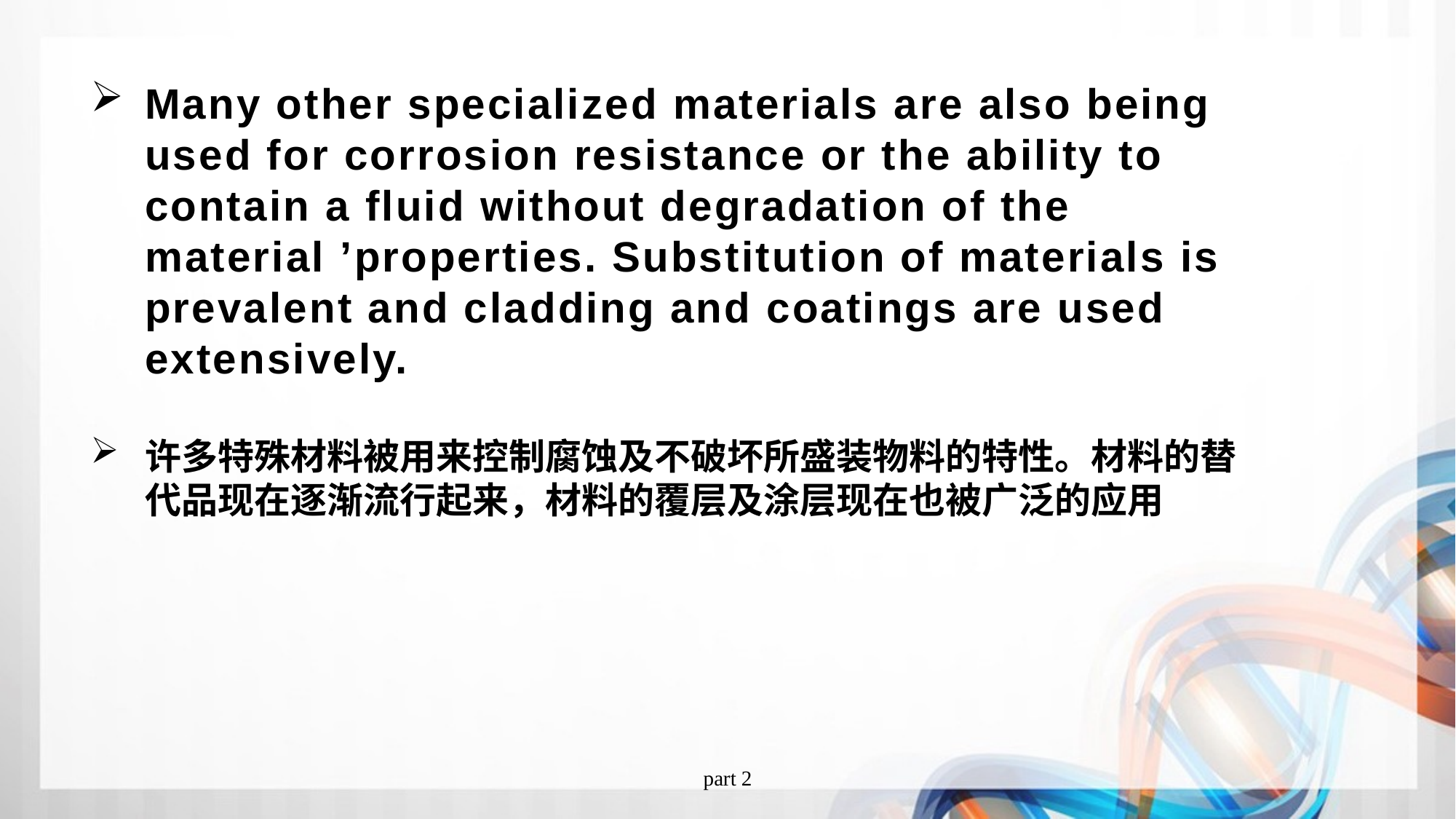

Many other specialized materials are also being used for corrosion resistance or the ability to contain a fluid without degradation of the material ’properties. Substitution of materials is prevalent and cladding and coatings are used extensively.

许多特殊材料被用来控制腐蚀及不破坏所盛装物料的特性。材料的替代品现在逐渐流行起来，材料的覆层及涂层现在也被广泛的应用
part 2